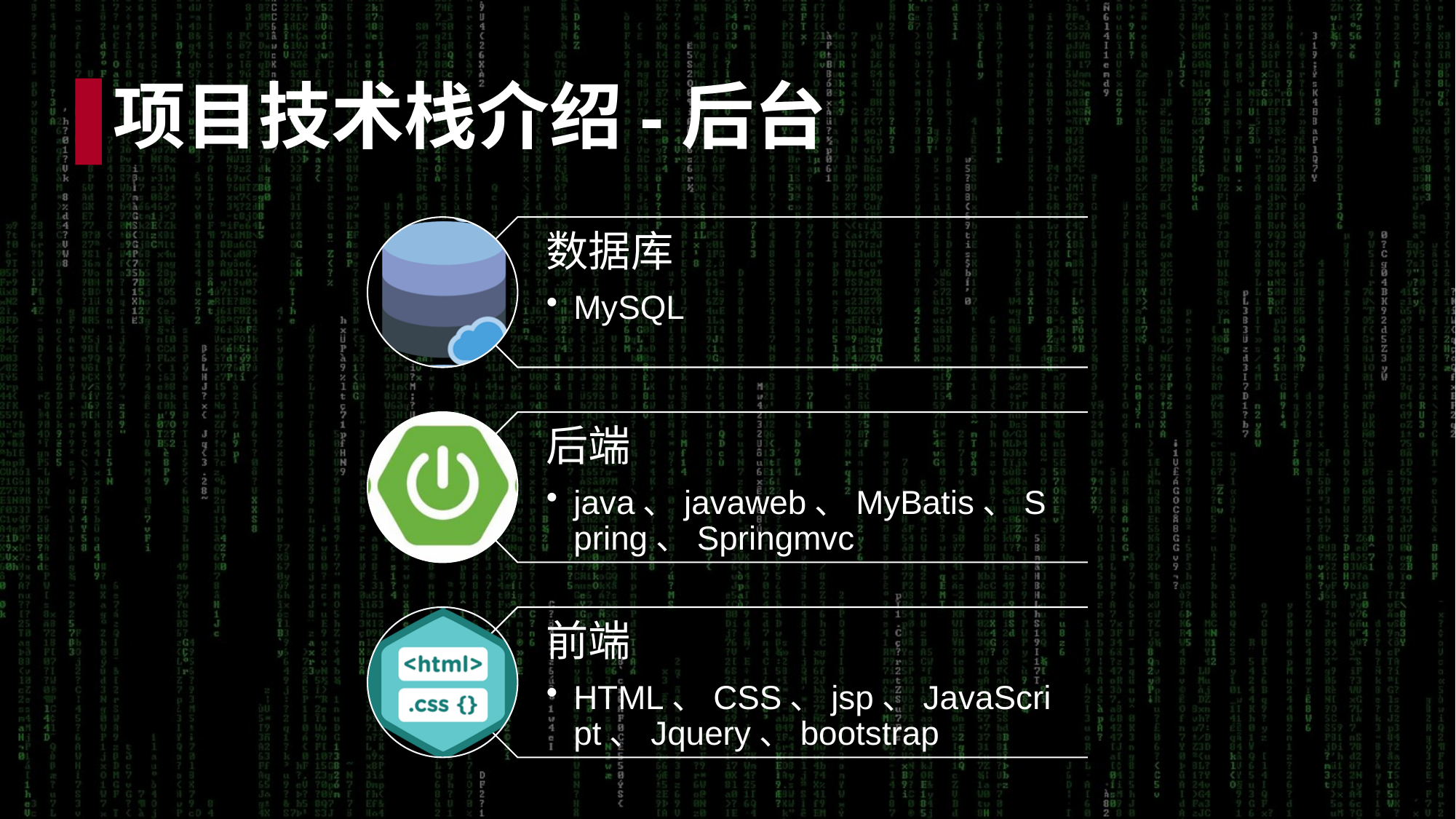

项目技术栈介绍-后台

数据库
MySQL

后端
java、javaweb、MyBatis、Spring、Springmvc

前端
HTML、CSS、jsp、JavaScript、Jquery、bootstrap